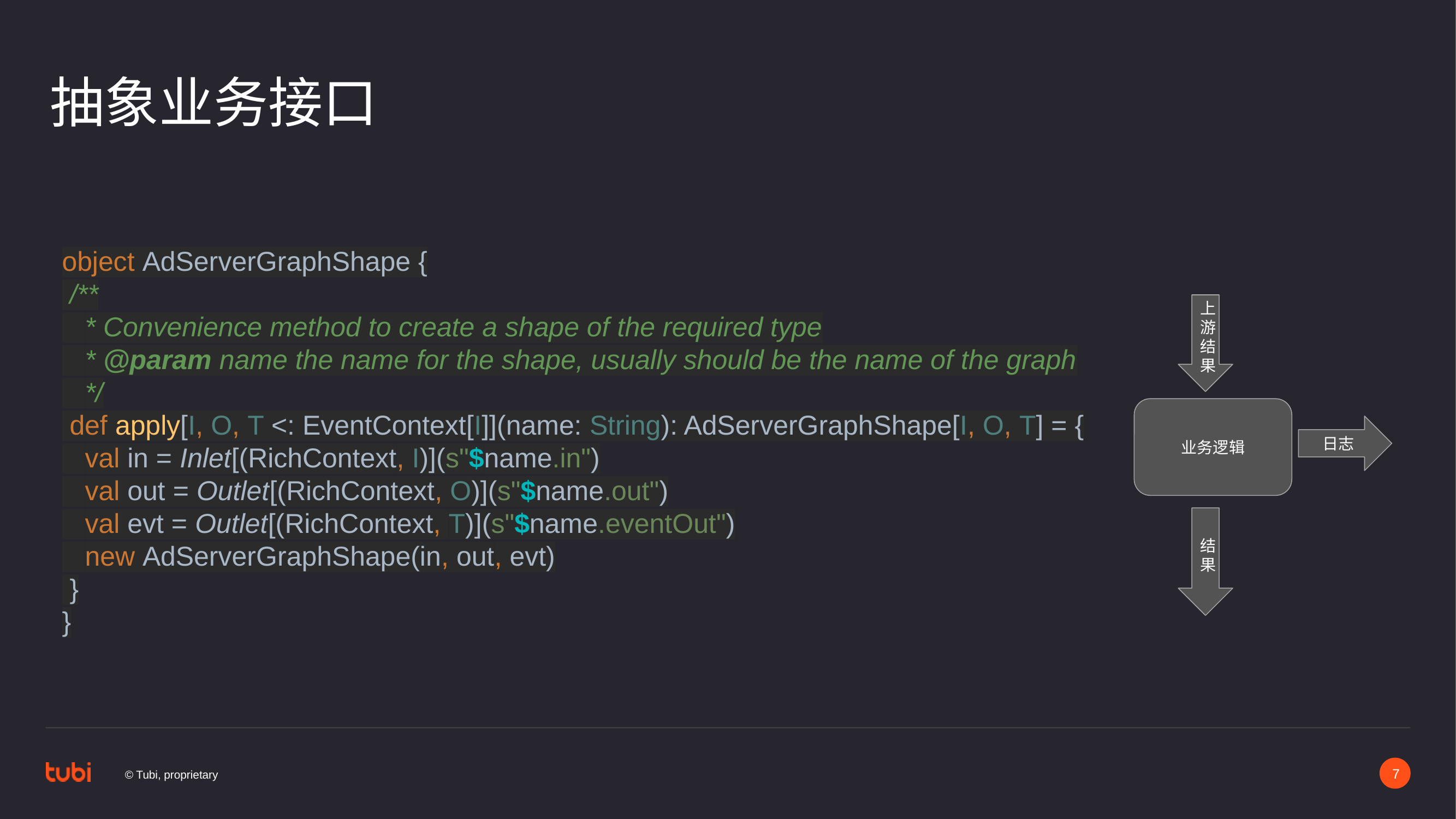

# 抽象业务接口
object AdServerGraphShape {
 /**
   * Convenience method to create a shape of the required type
   * @param name the name for the shape, usually should be the name of the graph
   */
 def apply[I, O, T <: EventContext[I]](name: String): AdServerGraphShape[I, O, T] = {
   val in = Inlet[(RichContext, I)](s"$name.in")
   val out = Outlet[(RichContext, O)](s"$name.out")
   val evt = Outlet[(RichContext, T)](s"$name.eventOut")
   new AdServerGraphShape(in, out, evt)
 }
}

上游结果
业务逻辑
日志
结果
7